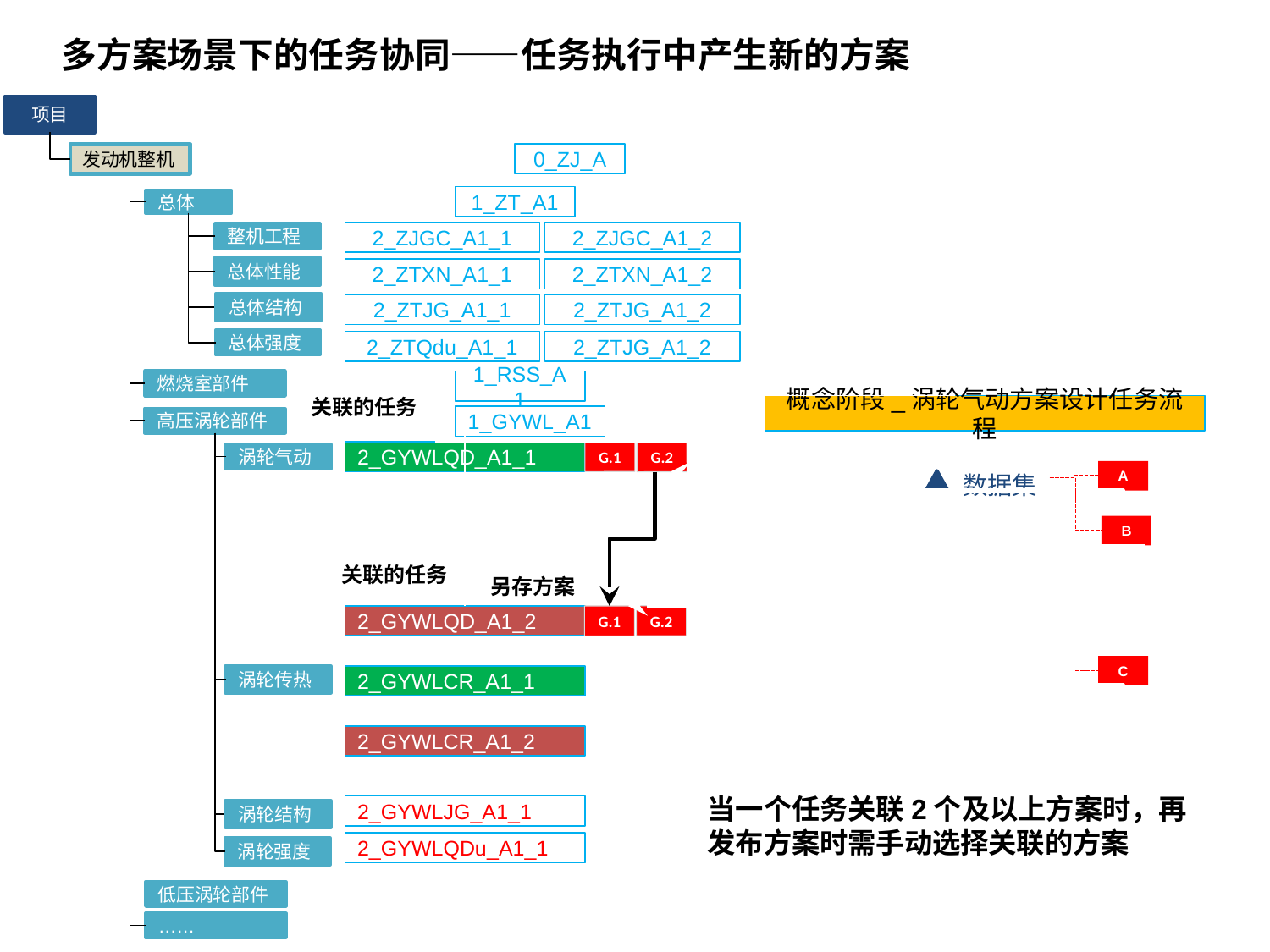

多方案场景下的任务协同——任务执行中产生新的方案
项目
发动机整机
0_ZJ_A
1_ZT_A1
总体
2_ZJGC_A1_1
2_ZJGC_A1_2
整机工程
总体性能
2_ZTXN_A1_1
2_ZTXN_A1_2
总体结构
2_ZTJG_A1_1
2_ZTJG_A1_2
总体强度
2_ZTQdu_A1_1
2_ZTJG_A1_2
燃烧室部件
1_RSS_A1
关联的任务
概念阶段_涡轮气动方案设计任务流程
1_GYWL_A1
高压涡轮部件
G.1
2_GYWLQD_A1_1
G.2
涡轮气动
数据集

A
B
关联的任务
另存方案
G.2
2_GYWLQD_A1_2
G.1
C
涡轮传热
2_GYWLCR_A1_1
2_GYWLCR_A1_2
当一个任务关联2个及以上方案时，再发布方案时需手动选择关联的方案
2_GYWLJG_A1_1
涡轮结构
2_GYWLQDu_A1_1
涡轮强度
低压涡轮部件
……